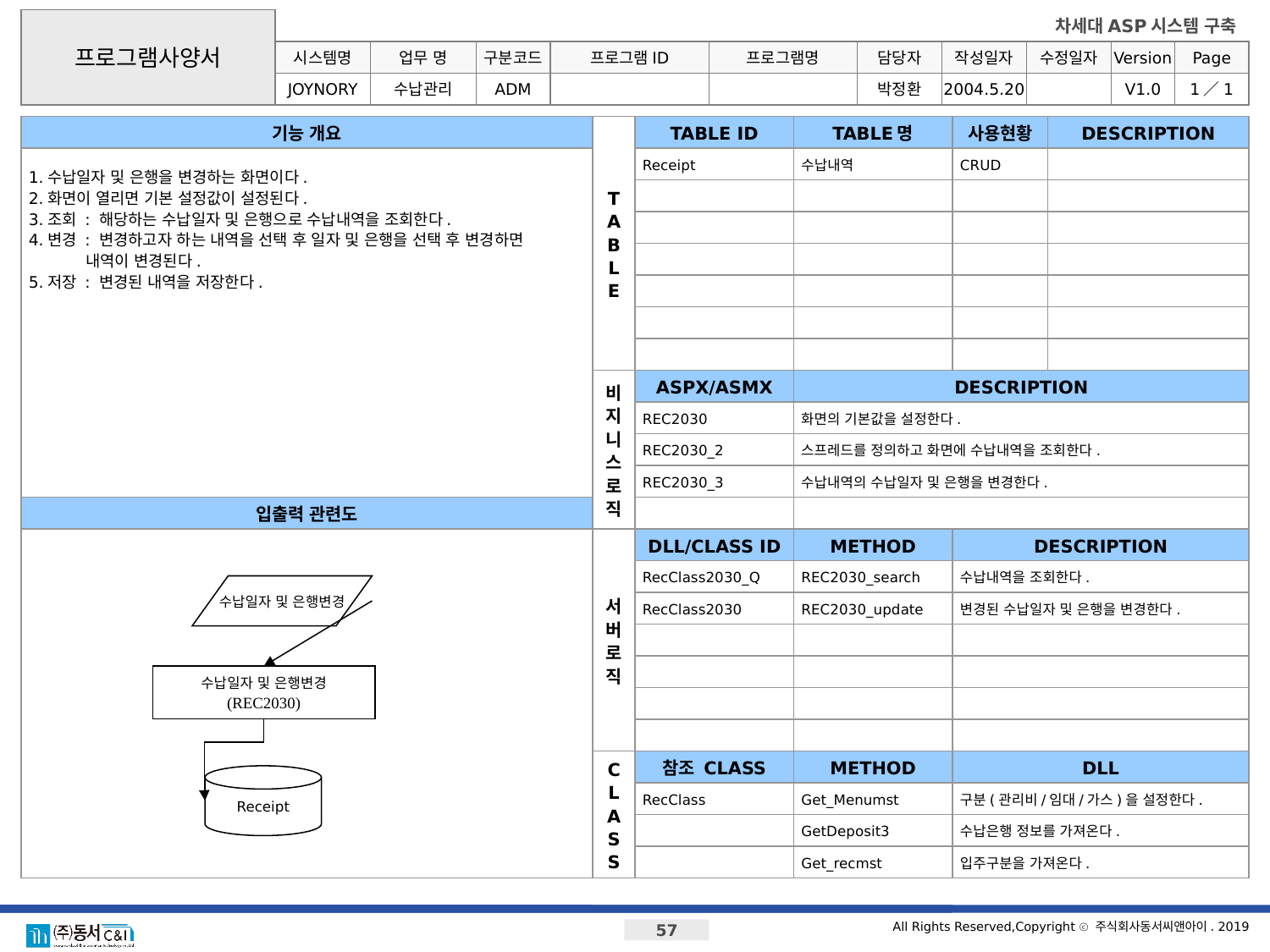

프로그램사양서
기능 개요
T
A
B
L
E
TABLE ID
TABLE명
사용현황
DESCRIPTION
1.수납일자 및 은행을 변경하는 화면이다.
2.화면이 열리면 기본 설정값이 설정된다.
3.조회 : 해당하는 수납일자 및 은행으로 수납내역을 조회한다.
4.변경 : 변경하고자 하는 내역을 선택 후 일자 및 은행을 선택 후 변경하면
            내역이 변경된다.
5.저장 : 변경된 내역을 저장한다.

Receipt
수납내역
CRUD

비지니스로직
ASPX/ASMX
DESCRIPTION
REC2030
화면의 기본값을 설정한다.
REC2030_2
스프레드를 정의하고 화면에 수납내역을 조회한다.
REC2030_3
수납내역의 수납일자 및 은행을 변경한다.
입출력 관련도

서버로직
DLL/CLASS ID
METHOD
DESCRIPTION
RecClass2030_Q
REC2030_search
수납내역을 조회한다.
수납일자 및 은행변경
RecClass2030
REC2030_update
변경된 수납일자 및 은행을 변경한다.

수납일자 및 은행변경
(REC2030)

C
L
A
S
S
참조 CLASS
METHOD
DLL
Receipt
RecClass
Get_Menumst
구분(관리비/임대/가스)을 설정한다.

GetDeposit3
수납은행 정보를 가져온다.

Get_recmst
입주구분을 가져온다.